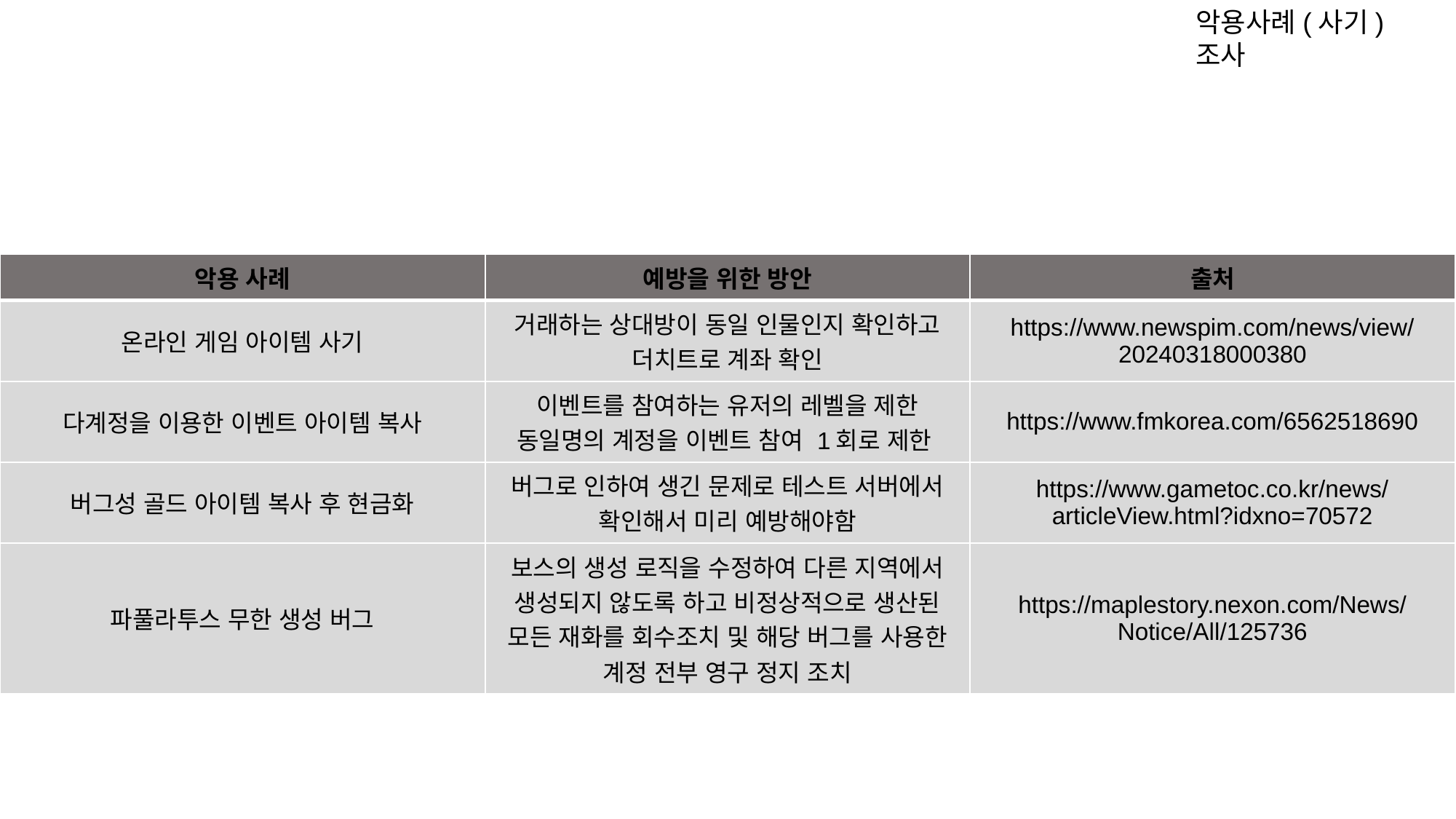

악용사례(사기) 조사
| 악용 사례 | 예방을 위한 방안 | 출처 |
| --- | --- | --- |
| 온라인 게임 아이템 사기 | 거래하는 상대방이 동일 인물인지 확인하고 더치트로 계좌 확인 | https://www.newspim.com/news/view/20240318000380 |
| 다계정을 이용한 이벤트 아이템 복사 | 이벤트를 참여하는 유저의 레벨을 제한 동일명의 계정을 이벤트 참여 1회로 제한 | https://www.fmkorea.com/6562518690 |
| 버그성 골드 아이템 복사 후 현금화 | 버그로 인하여 생긴 문제로 테스트 서버에서 확인해서 미리 예방해야함 | https://www.gametoc.co.kr/news/articleView.html?idxno=70572 |
| 파풀라투스 무한 생성 버그 | 보스의 생성 로직을 수정하여 다른 지역에서 생성되지 않도록 하고 비정상적으로 생산된 모든 재화를 회수조치 및 해당 버그를 사용한 계정 전부 영구 정지 조치 | https://maplestory.nexon.com/News/Notice/All/125736 |